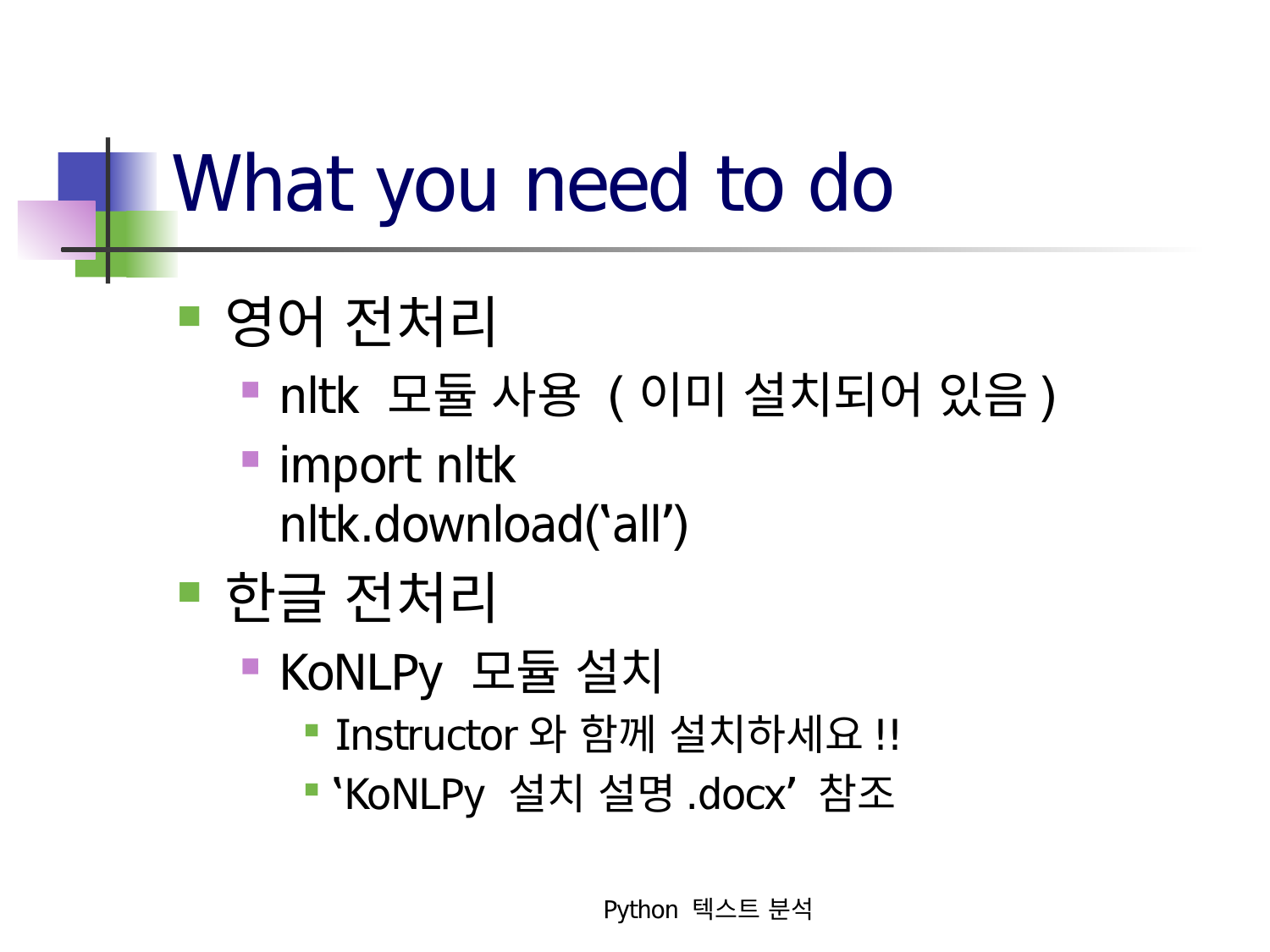

# What you need to do
영어 전처리
nltk 모듈 사용 (이미 설치되어 있음)
import nltk
nltk.download(‘all’)
한글 전처리
KoNLPy 모듈 설치
Instructor와 함께 설치하세요!!
‘KoNLPy 설치 설명.docx’ 참조

Python 텍스트 분석